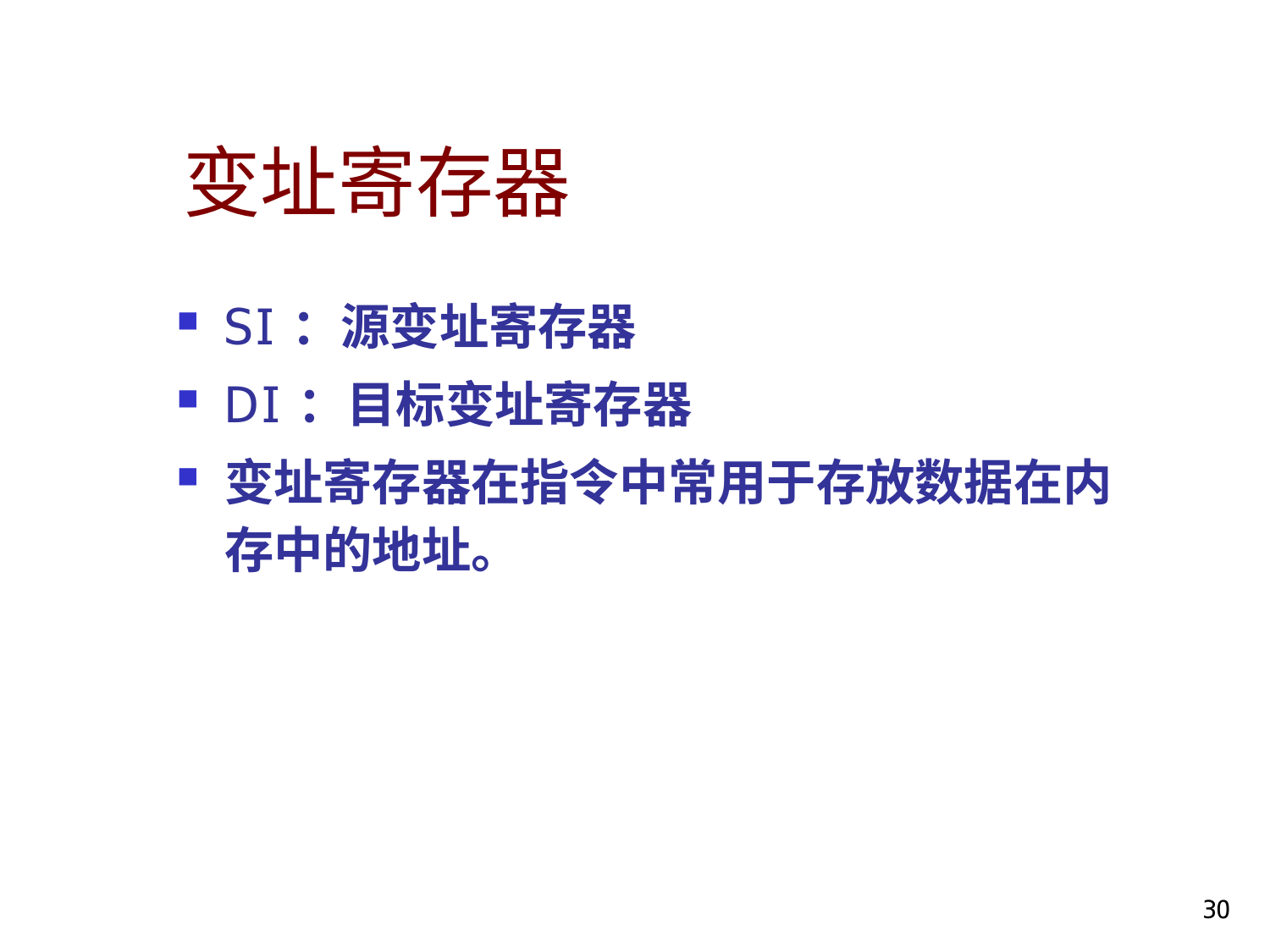

# 变址寄存器
SI：源变址寄存器
DI：目标变址寄存器
变址寄存器在指令中常用于存放数据在内存中的地址。
30